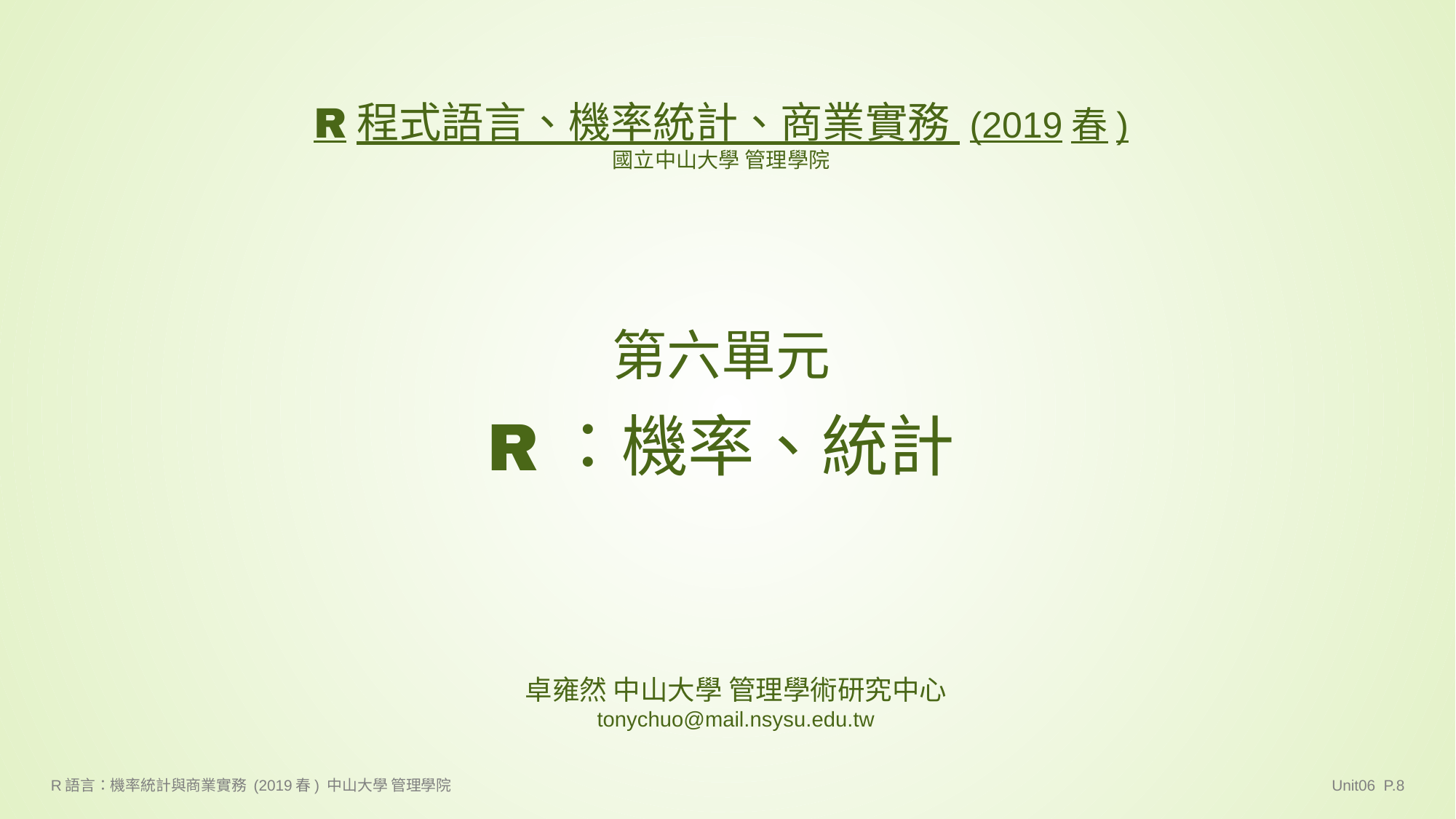

R程式語言、機率統計、商業實務 (2019春)
國立中山大學 管理學院
第六單元
R：機率、統計
卓雍然 中山大學 管理學術研究中心
tonychuo@mail.nsysu.edu.tw